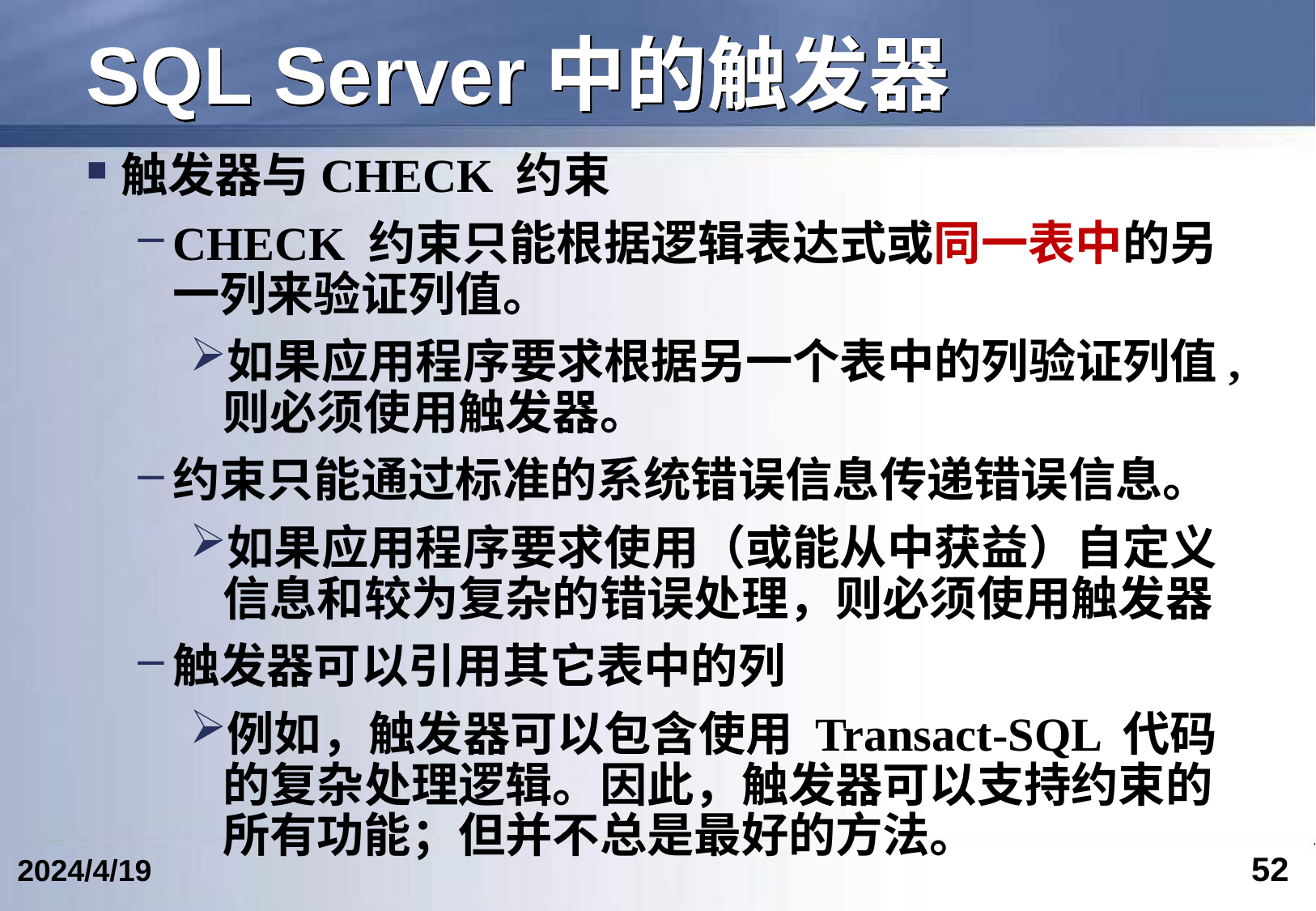

# SQL Server中的触发器
触发器与CHECK 约束
CHECK 约束只能根据逻辑表达式或同一表中的另一列来验证列值。
如果应用程序要求根据另一个表中的列验证列值,则必须使用触发器。
约束只能通过标准的系统错误信息传递错误信息。
如果应用程序要求使用（或能从中获益）自定义信息和较为复杂的错误处理，则必须使用触发器
触发器可以引用其它表中的列
例如，触发器可以包含使用 Transact-SQL 代码的复杂处理逻辑。因此，触发器可以支持约束的所有功能；但并不总是最好的方法。
52
2024/4/19